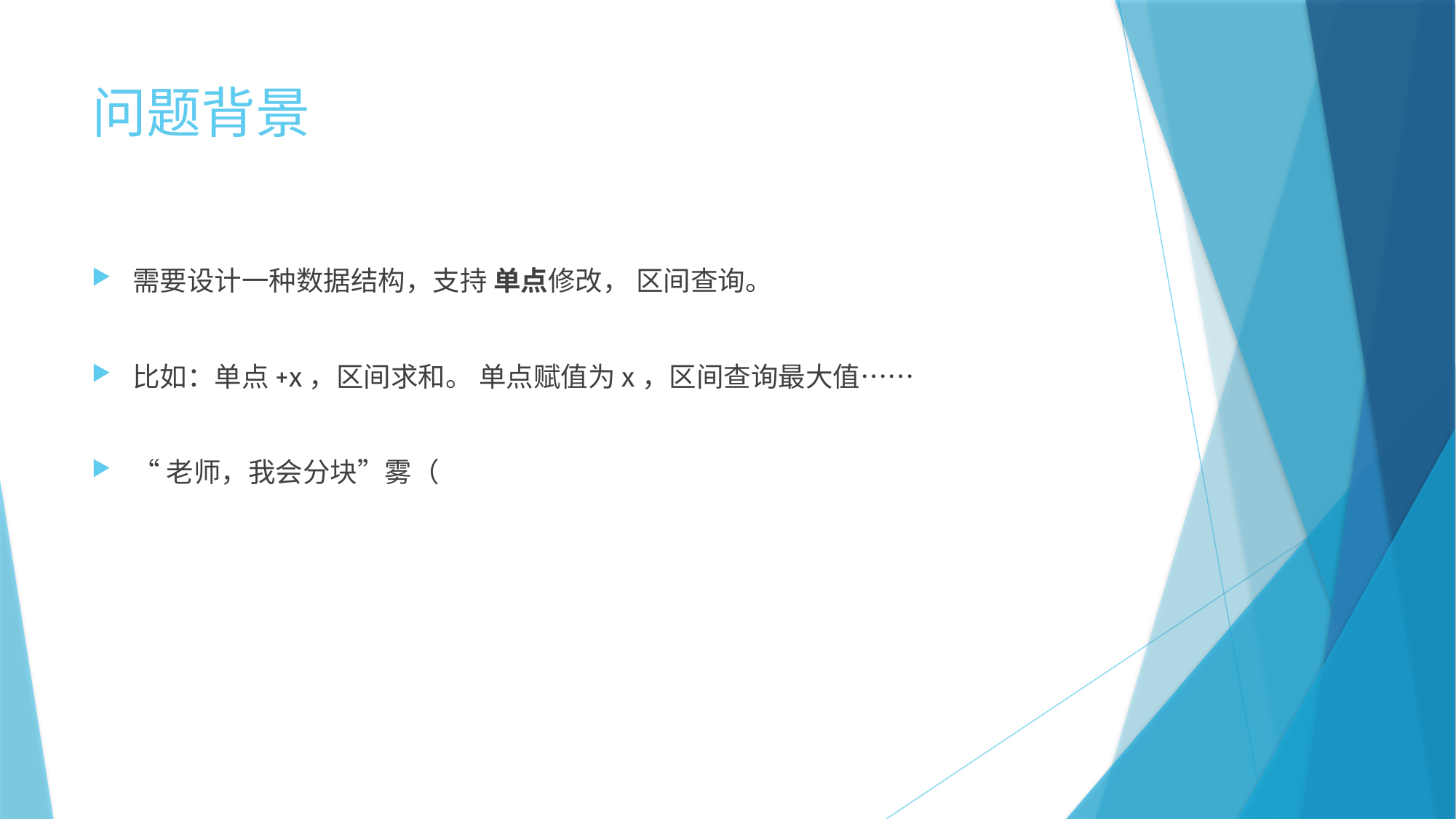

# 问题背景
需要设计一种数据结构，支持 单点修改， 区间查询。

比如：单点+x，区间求和。 单点赋值为x，区间查询最大值……

“老师，我会分块”雾（